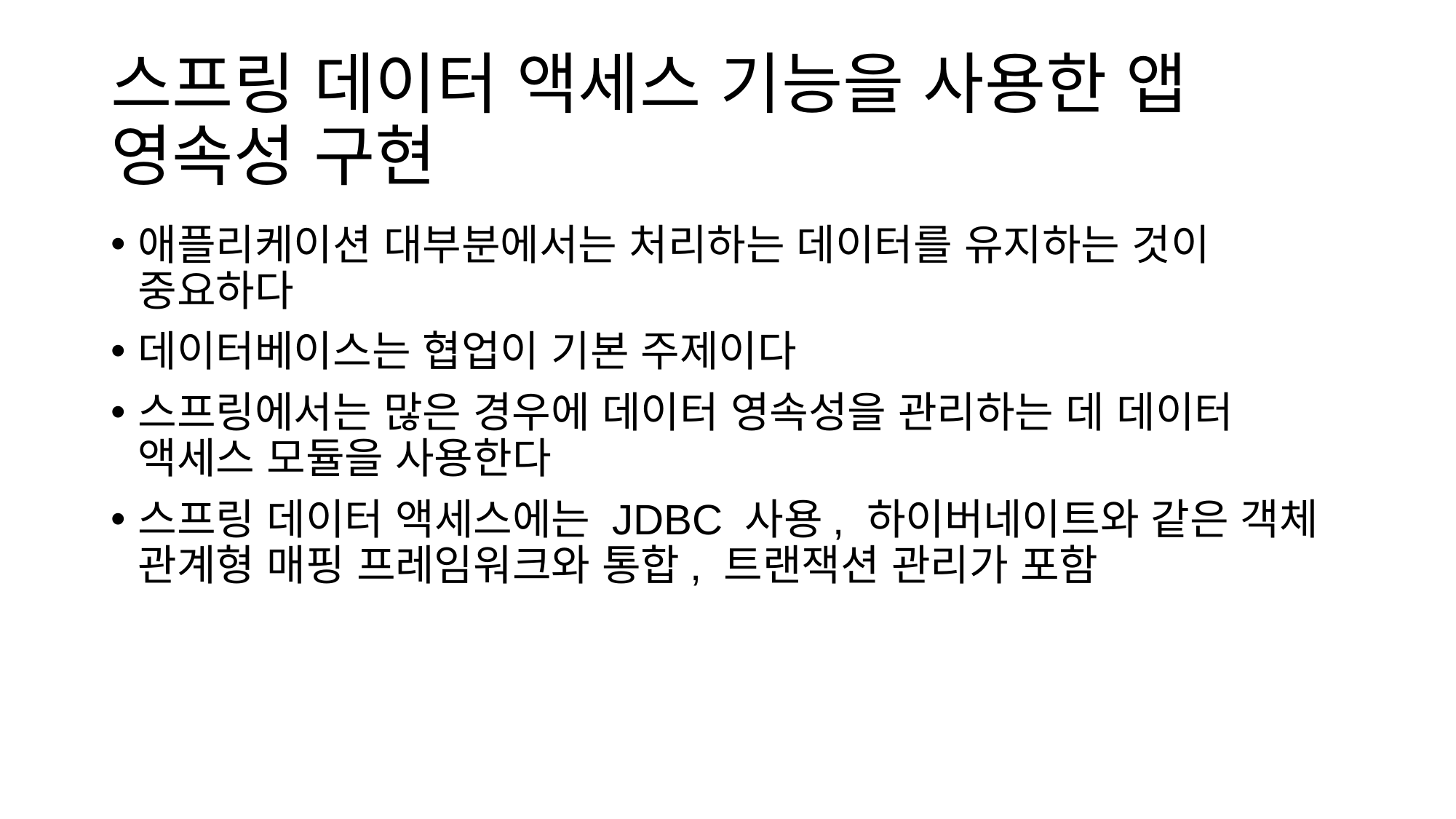

# 스프링 데이터 액세스 기능을 사용한 앱 영속성 구현
애플리케이션 대부분에서는 처리하는 데이터를 유지하는 것이 중요하다
데이터베이스는 협업이 기본 주제이다
스프링에서는 많은 경우에 데이터 영속성을 관리하는 데 데이터 액세스 모듈을 사용한다
스프링 데이터 액세스에는 JDBC 사용, 하이버네이트와 같은 객체 관계형 매핑 프레임워크와 통합, 트랜잭션 관리가 포함